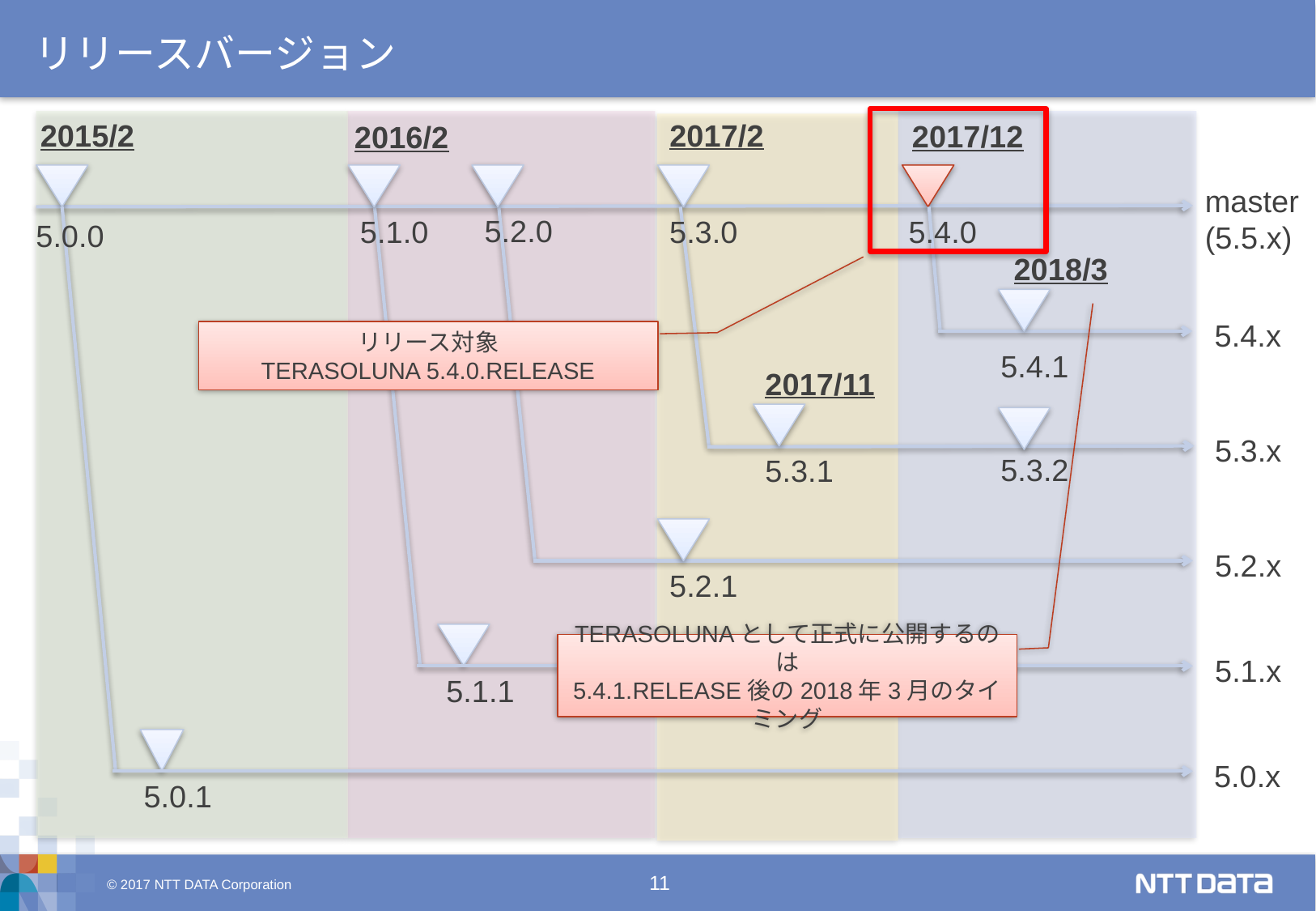

リリースバージョン

2017/2
2015/2

2017/12
2016/2

master
(5.5.x)
5.2.0
5.1.0
5.3.0
5.4.0
5.0.0
2018/3

5.4.x
リリース対象
TERASOLUNA 5.4.0.RELEASE
5.4.1
2017/11

5.3.x
5.3.2
5.3.1

5.2.x
5.2.1

TERASOLUNAとして正式に公開するのは
5.4.1.RELEASE後の2018年3月のタイミング
5.1.x
5.1.1

5.0.x
5.0.1